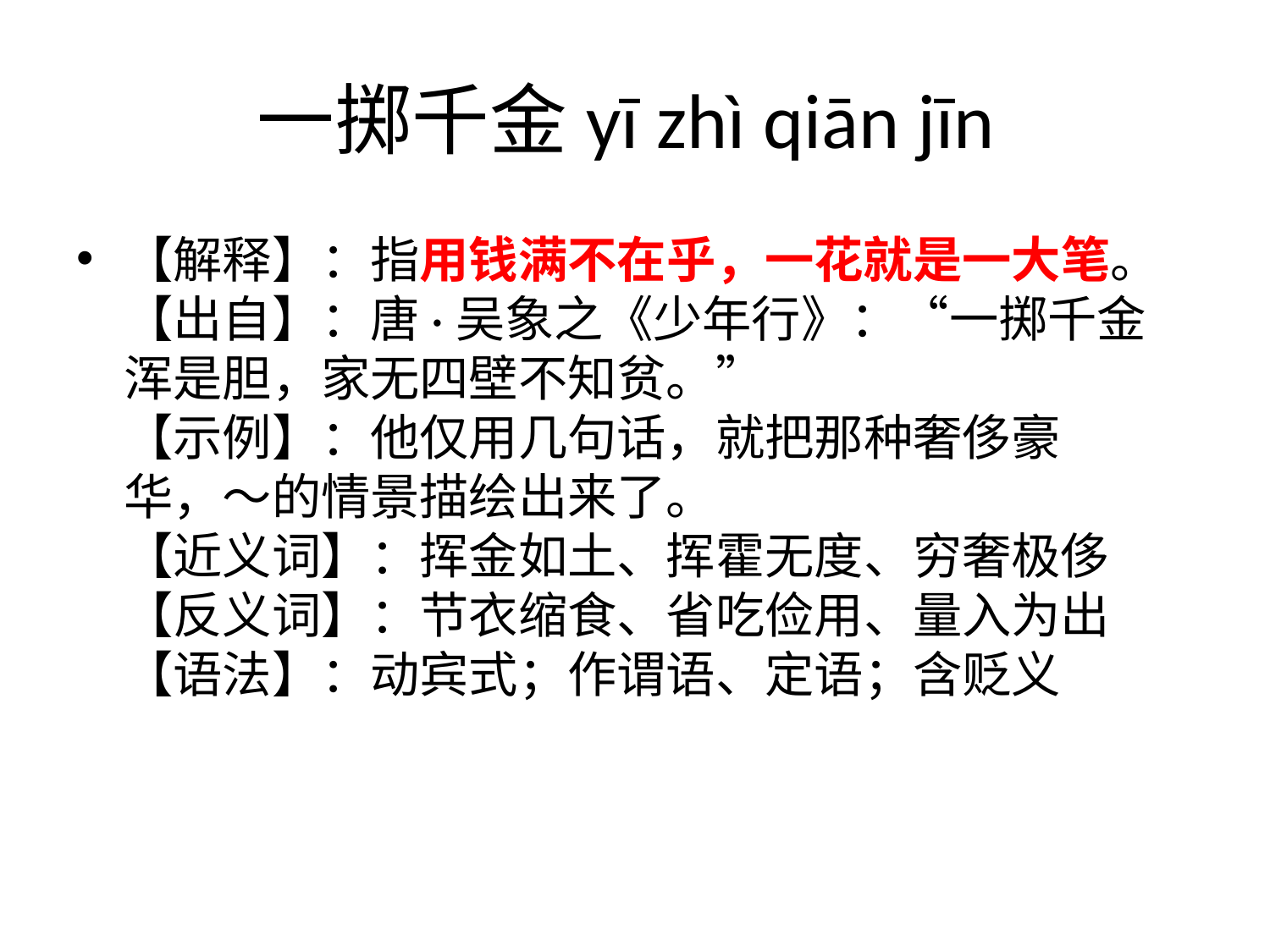

# 一掷千金yī zhì qiān jīn
【解释】：指用钱满不在乎，一花就是一大笔。
【出自】：唐·吴象之《少年行》：“一掷千金浑是胆，家无四壁不知贫。”
【示例】：他仅用几句话，就把那种奢侈豪华，～的情景描绘出来了。
【近义词】：挥金如土、挥霍无度、穷奢极侈
【反义词】：节衣缩食、省吃俭用、量入为出
【语法】：动宾式；作谓语、定语；含贬义